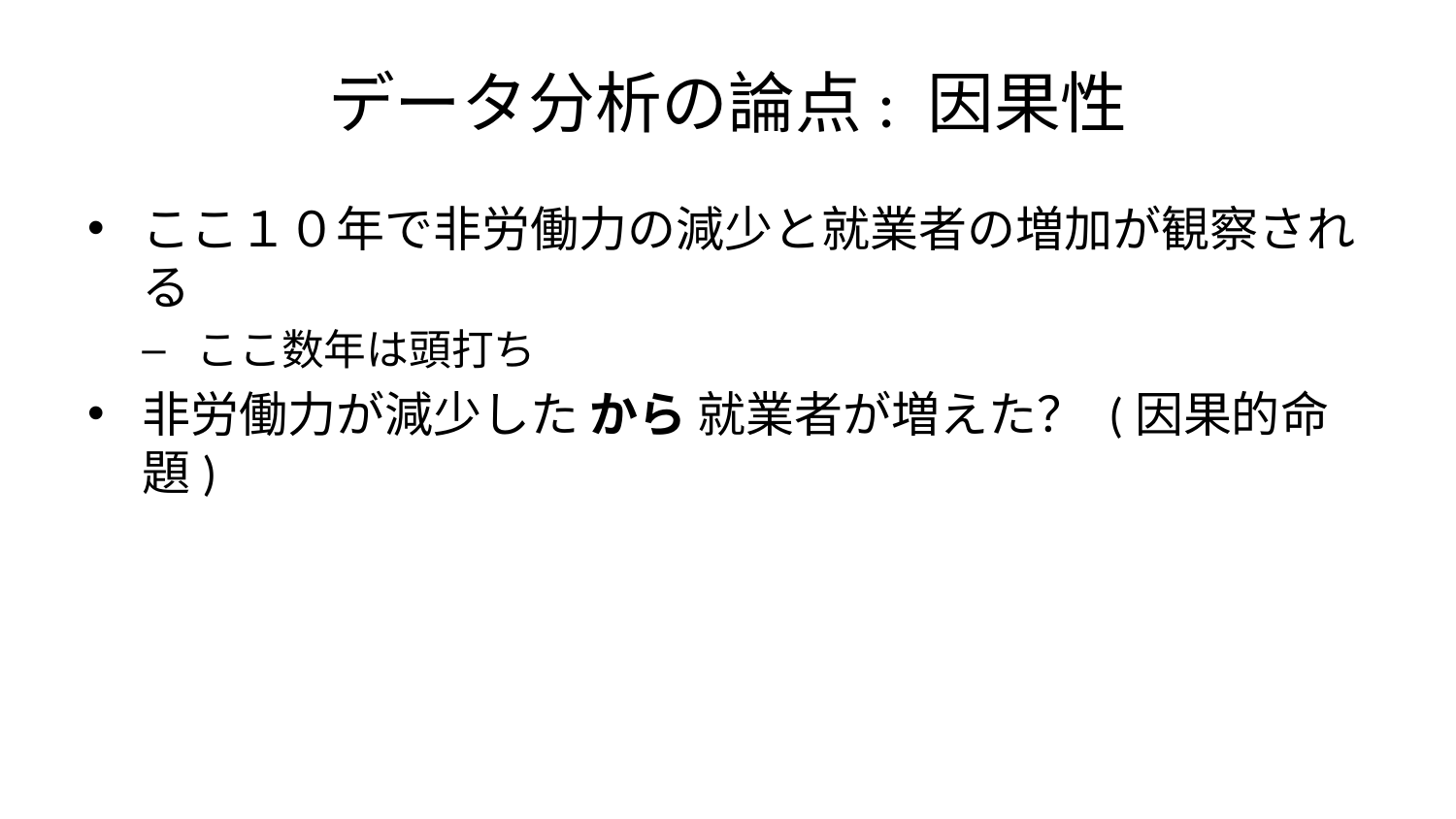

# データ分析の論点: 因果性
ここ１０年で非労働力の減少と就業者の増加が観察される
ここ数年は頭打ち
非労働力が減少した から 就業者が増えた？ (因果的命題)